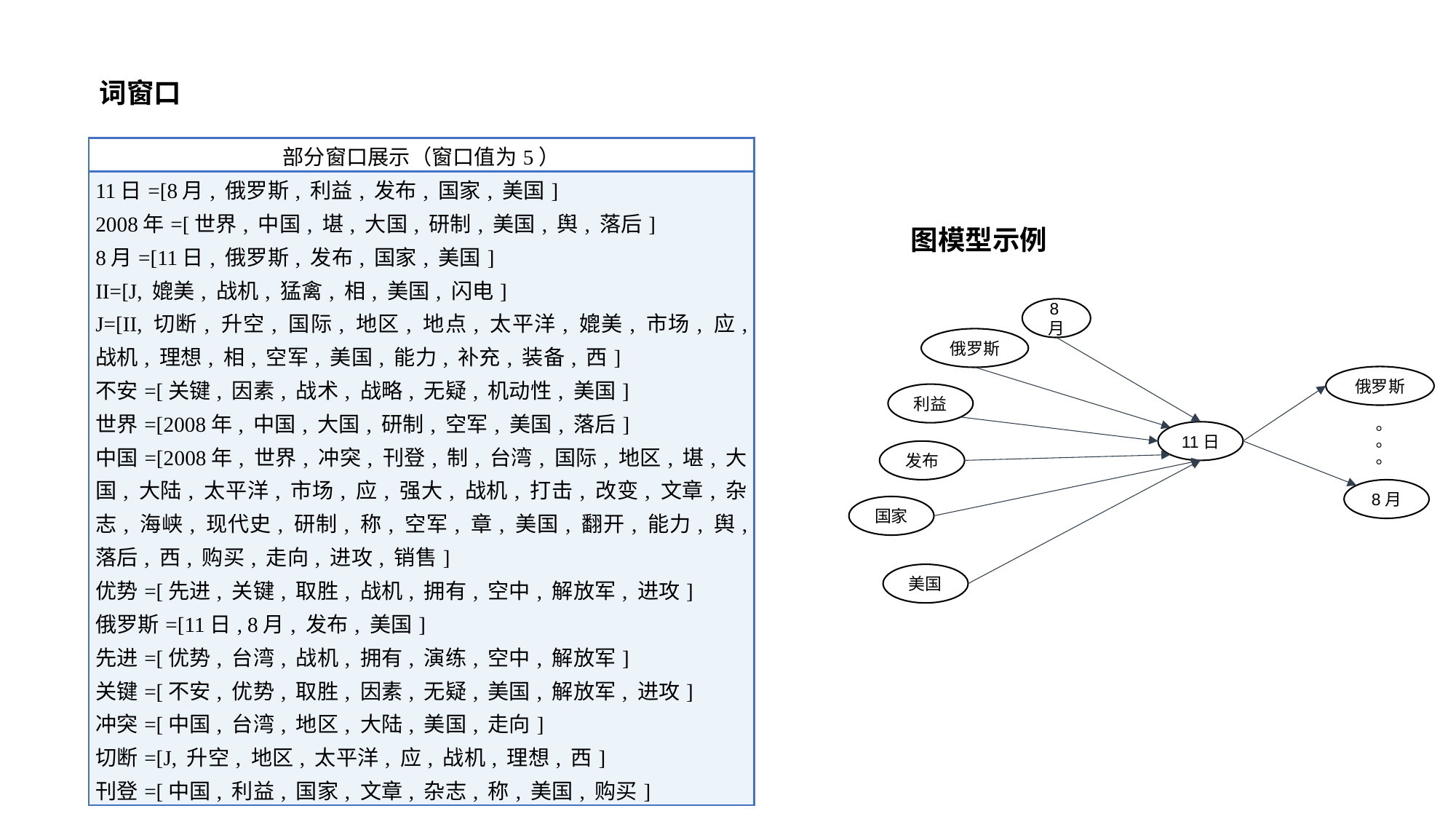

词窗口
| 部分窗口展示（窗口值为5） |
| --- |
| 11日=[8月, 俄罗斯, 利益, 发布, 国家, 美国] 2008年=[世界, 中国, 堪, 大国, 研制, 美国, 舆, 落后] 8月=[11日, 俄罗斯, 发布, 国家, 美国] II=[J, 媲美, 战机, 猛禽, 相, 美国, 闪电] J=[II, 切断, 升空, 国际, 地区, 地点, 太平洋, 媲美, 市场, 应, 战机, 理想, 相, 空军, 美国, 能力, 补充, 装备, 西] 不安=[关键, 因素, 战术, 战略, 无疑, 机动性, 美国] 世界=[2008年, 中国, 大国, 研制, 空军, 美国, 落后] 中国=[2008年, 世界, 冲突, 刊登, 制, 台湾, 国际, 地区, 堪, 大国, 大陆, 太平洋, 市场, 应, 强大, 战机, 打击, 改变, 文章, 杂志, 海峡, 现代史, 研制, 称, 空军, 章, 美国, 翻开, 能力, 舆, 落后, 西, 购买, 走向, 进攻, 销售] 优势=[先进, 关键, 取胜, 战机, 拥有, 空中, 解放军, 进攻] 俄罗斯=[11日, 8月, 发布, 美国] 先进=[优势, 台湾, 战机, 拥有, 演练, 空中, 解放军] 关键=[不安, 优势, 取胜, 因素, 无疑, 美国, 解放军, 进攻] 冲突=[中国, 台湾, 地区, 大陆, 美国, 走向] 切断=[J, 升空, 地区, 太平洋, 应, 战机, 理想, 西] 刊登=[中国, 利益, 国家, 文章, 杂志, 称, 美国, 购买] |
图模型示例
8月
俄罗斯
俄罗斯
利益
。。。
11日
发布
8月
国家
美国